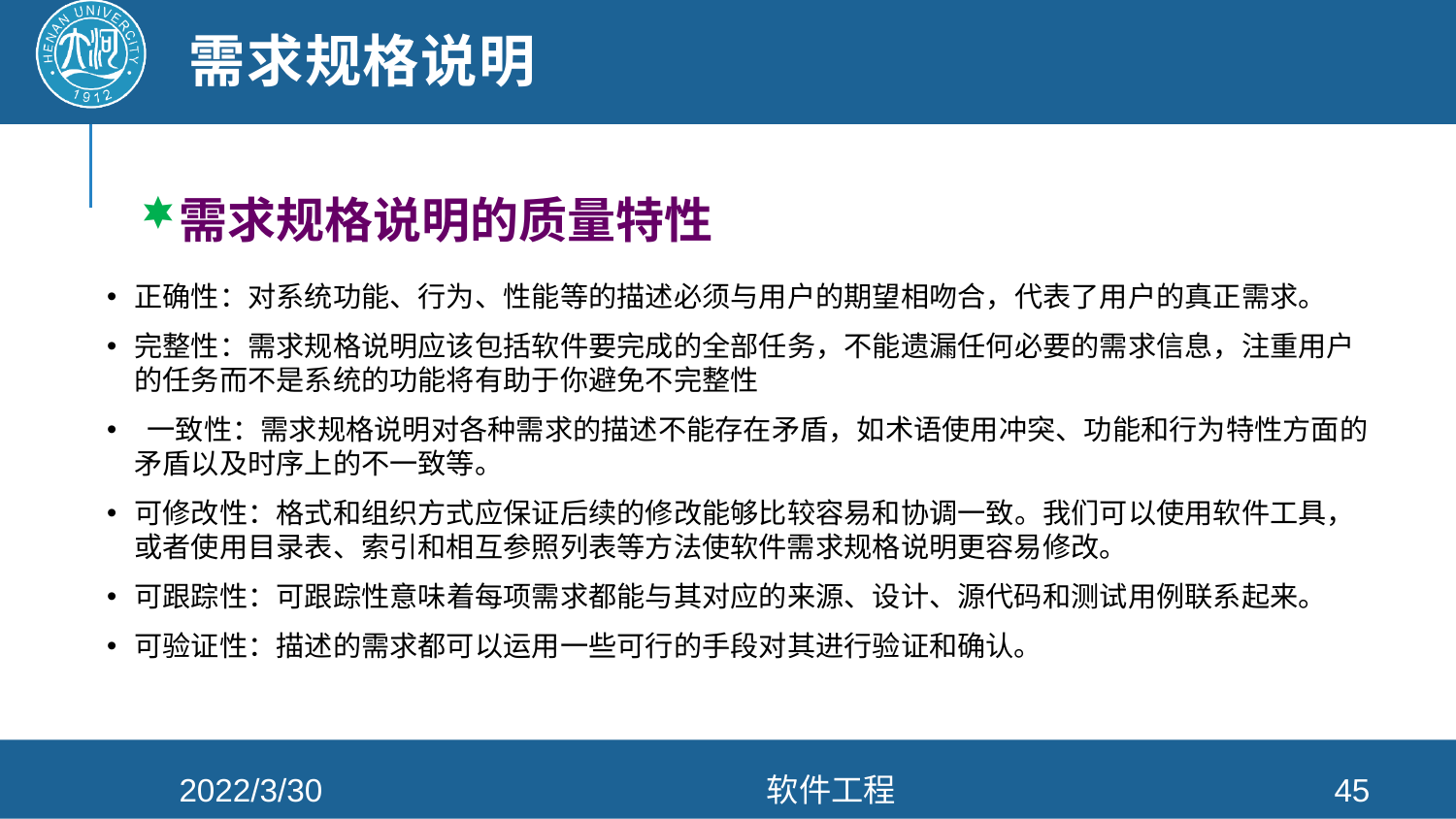

# 需求规格说明
需求规格说明的质量特性
正确性：对系统功能、行为、性能等的描述必须与用户的期望相吻合，代表了用户的真正需求。
完整性：需求规格说明应该包括软件要完成的全部任务，不能遗漏任何必要的需求信息，注重用户的任务而不是系统的功能将有助于你避免不完整性
 一致性：需求规格说明对各种需求的描述不能存在矛盾，如术语使用冲突、功能和行为特性方面的矛盾以及时序上的不一致等。
可修改性：格式和组织方式应保证后续的修改能够比较容易和协调一致。我们可以使用软件工具，或者使用目录表、索引和相互参照列表等方法使软件需求规格说明更容易修改。
可跟踪性：可跟踪性意味着每项需求都能与其对应的来源、设计、源代码和测试用例联系起来。
可验证性：描述的需求都可以运用一些可行的手段对其进行验证和确认。

2022/3/30
软件工程
45